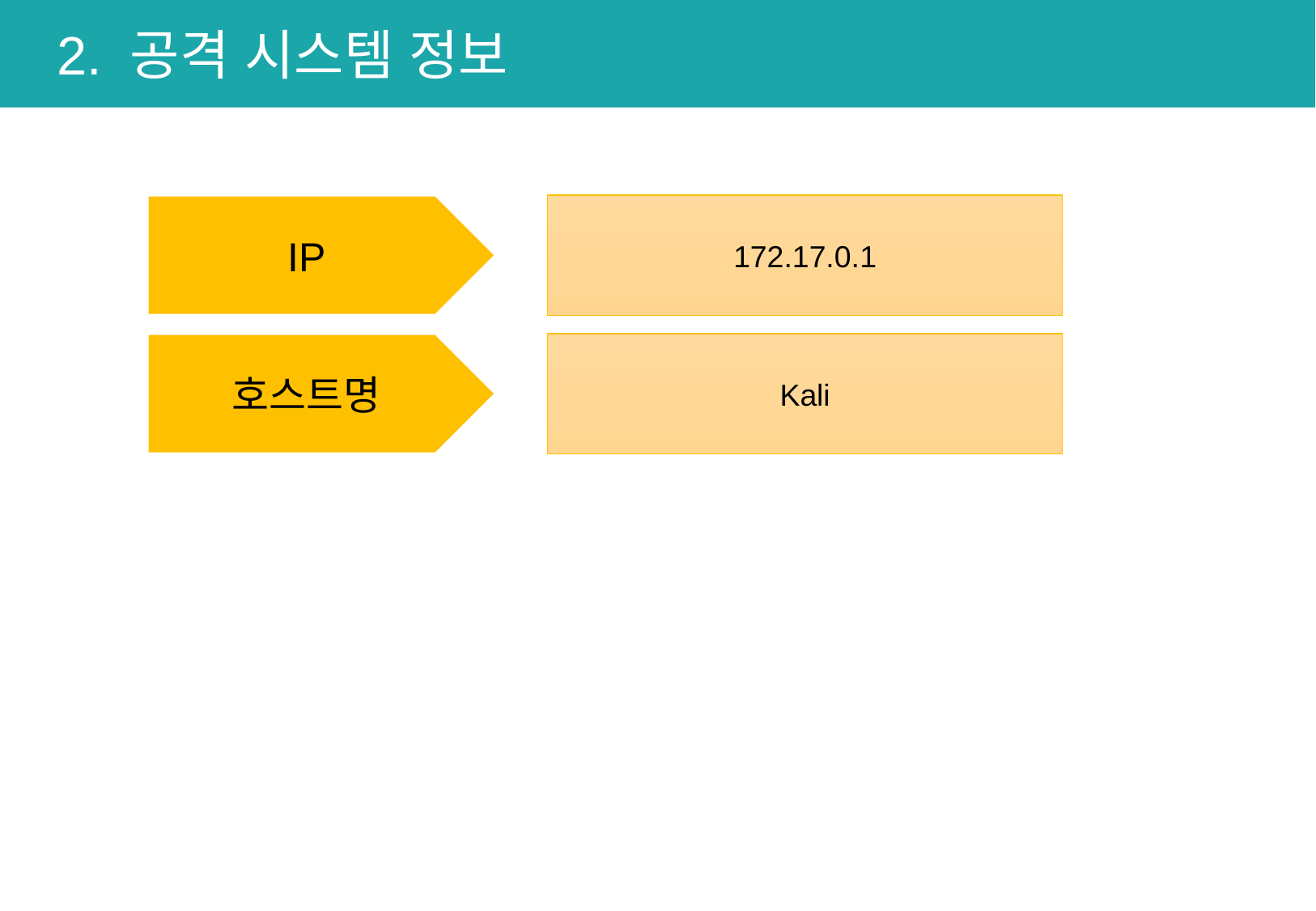

# 2. 공격 시스템 정보
IP
172.17.0.1
호스트명
Kali